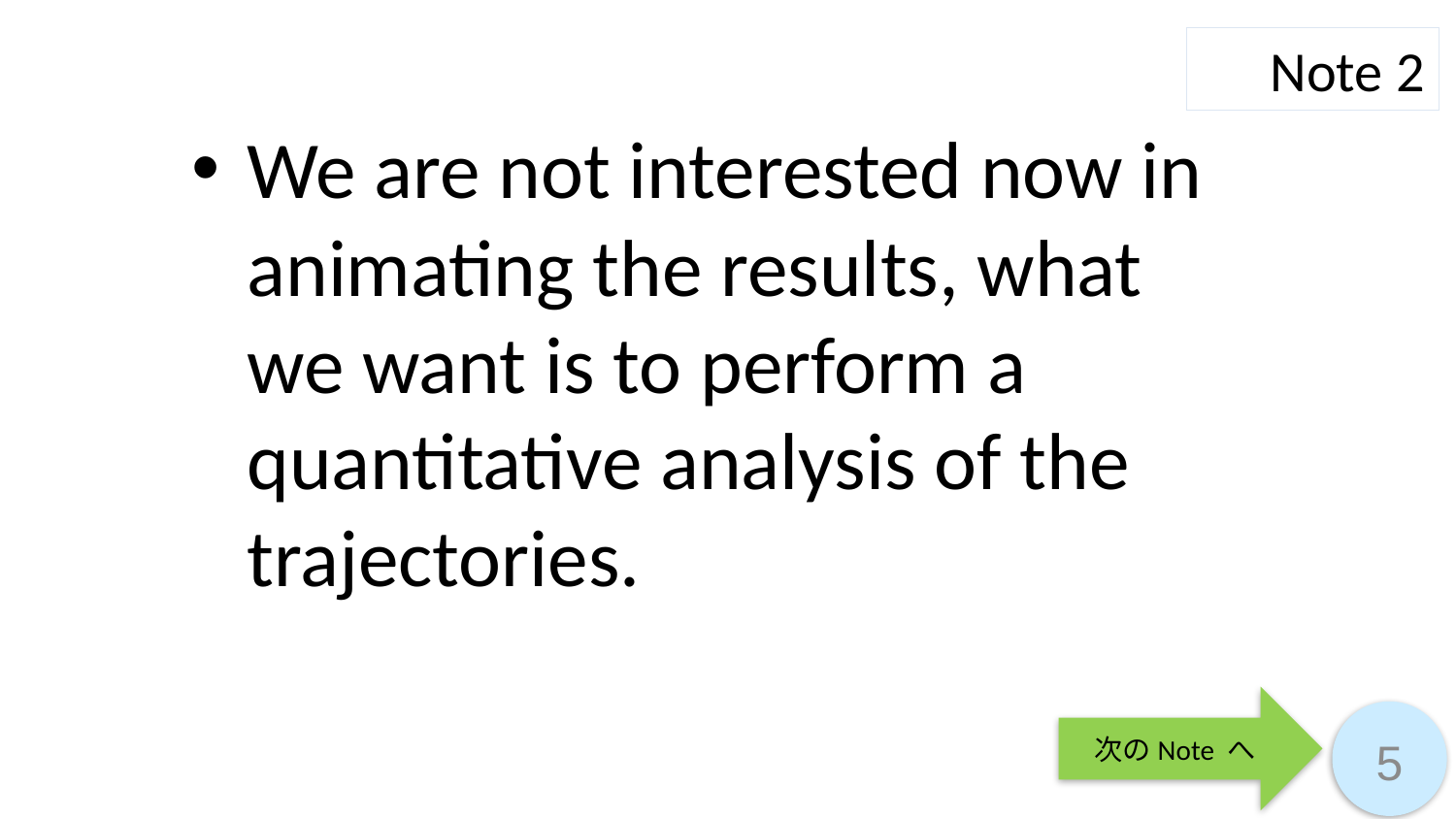

Note 2
We are not interested now in animating the results, what we want is to perform a quantitative analysis of the trajectories.
次のNote へ
5